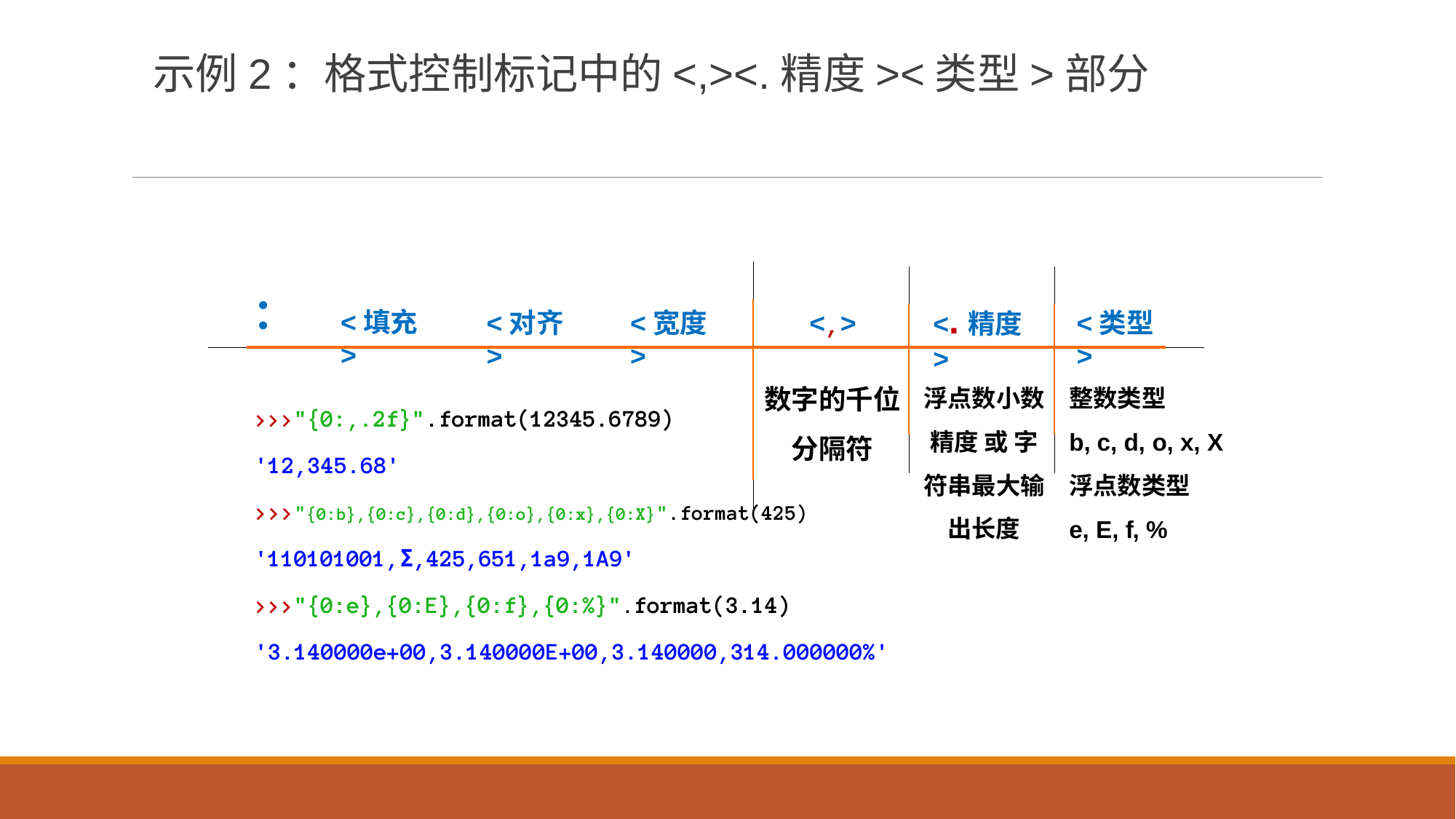

# 示例2：格式控制标记中的<,><.精度><类型>部分
：
<.精度>

<填充>
<,>
<类型>
<宽度>

<对齐>

数字的千位 分隔符
浮点数小数 精度 或 字 符串最大输 出长度
整数类型
b, c, d, o, x, X  浮点数类型
e, E, f, %
>>>"{0:,.2f}".format(12345.6789)

'12,345.68'

>>>"{0:b},{0:c},{0:d},{0:o},{0:x},{0:X}".format(425)
'110101001,Ʃ,425,651,1a9,1A9'
>>>"{0:e},{0:E},{0:f},{0:%}".format(3.14)  '3.140000e+00,3.140000E+00,3.140000,314.000000%'